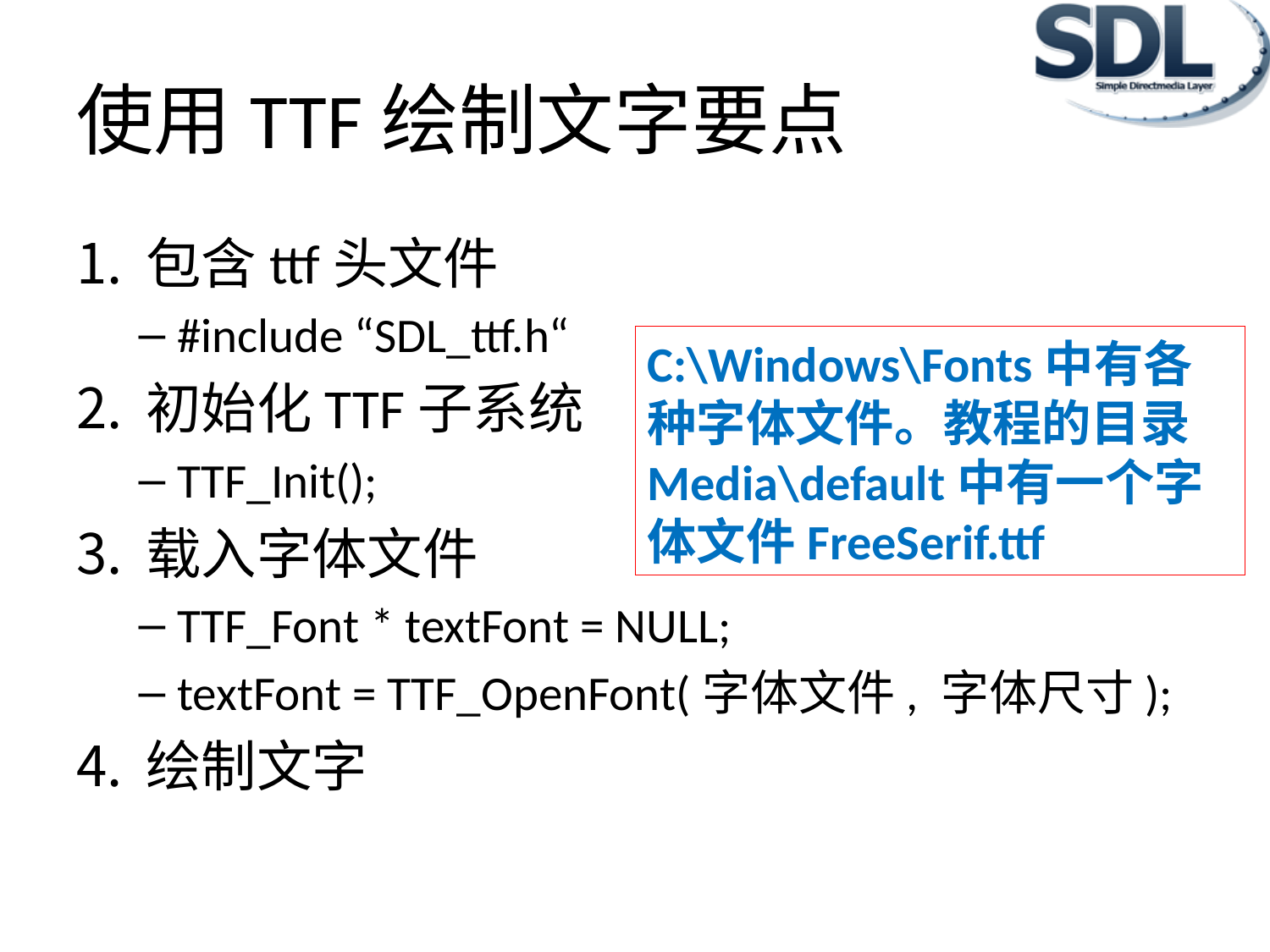

# 使用TTF绘制文字要点
包含ttf头文件
#include “SDL_ttf.h“
初始化TTF子系统
TTF_Init();
载入字体文件
TTF_Font * textFont = NULL;
textFont = TTF_OpenFont(字体文件, 字体尺寸);
绘制文字

C:\Windows\Fonts中有各种字体文件。教程的目录Media\default中有一个字体文件FreeSerif.ttf